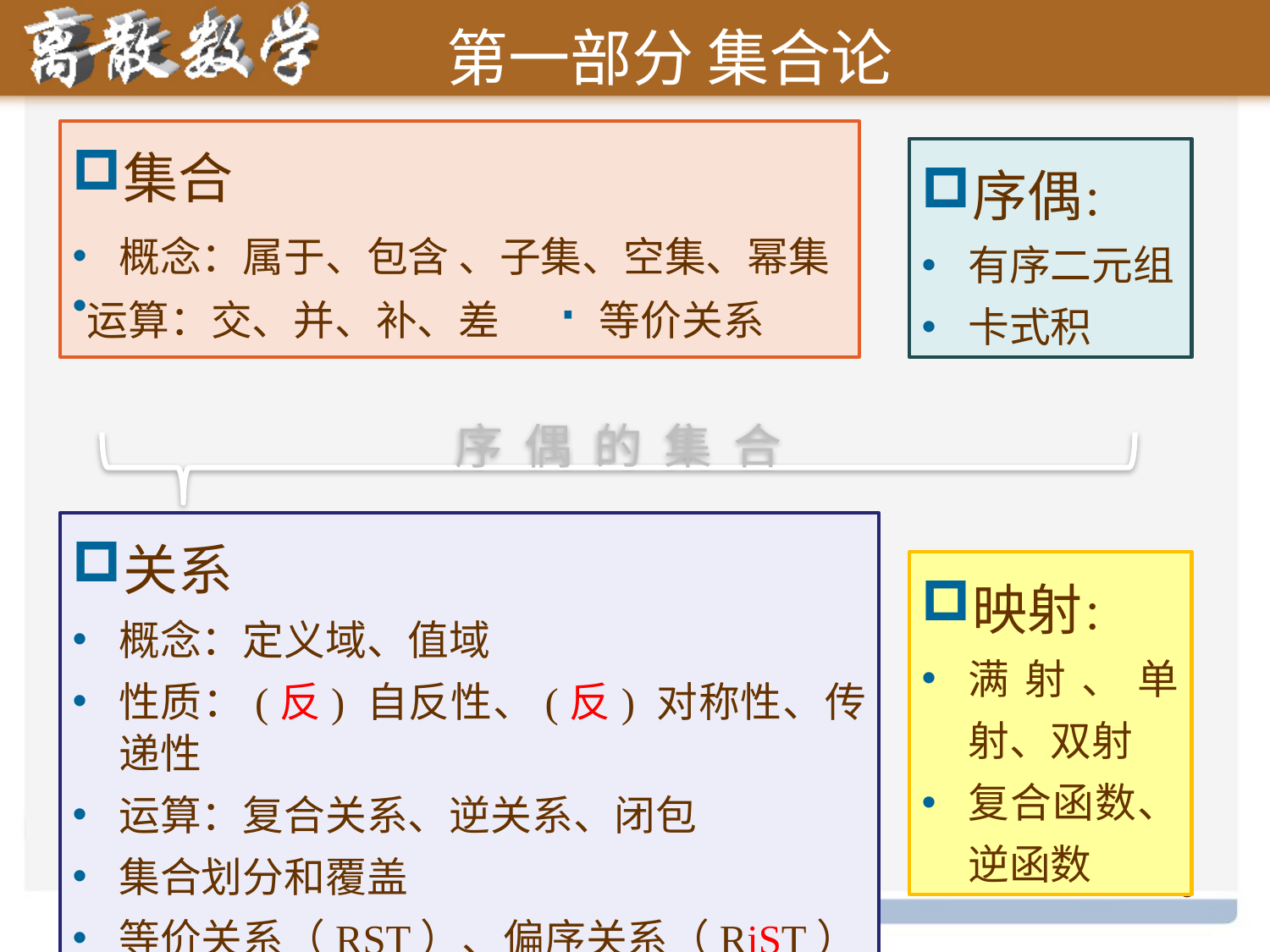

序  偶  的  集  合
第一部分 集合论
集合
概念：属于、包含 、子集、空集、幂集
运算：交、并、补、差     ·等价关系
序偶：
有序二元组
卡式积
关系
概念：定义域、值域
性质：(反) 自反性、(反) 对称性、传递性
运算：复合关系、逆关系、闭包
集合划分和覆盖
等价关系（RST）、偏序关系（RiST）
映射：
满射、单射、双射
复合函数、逆函数
3